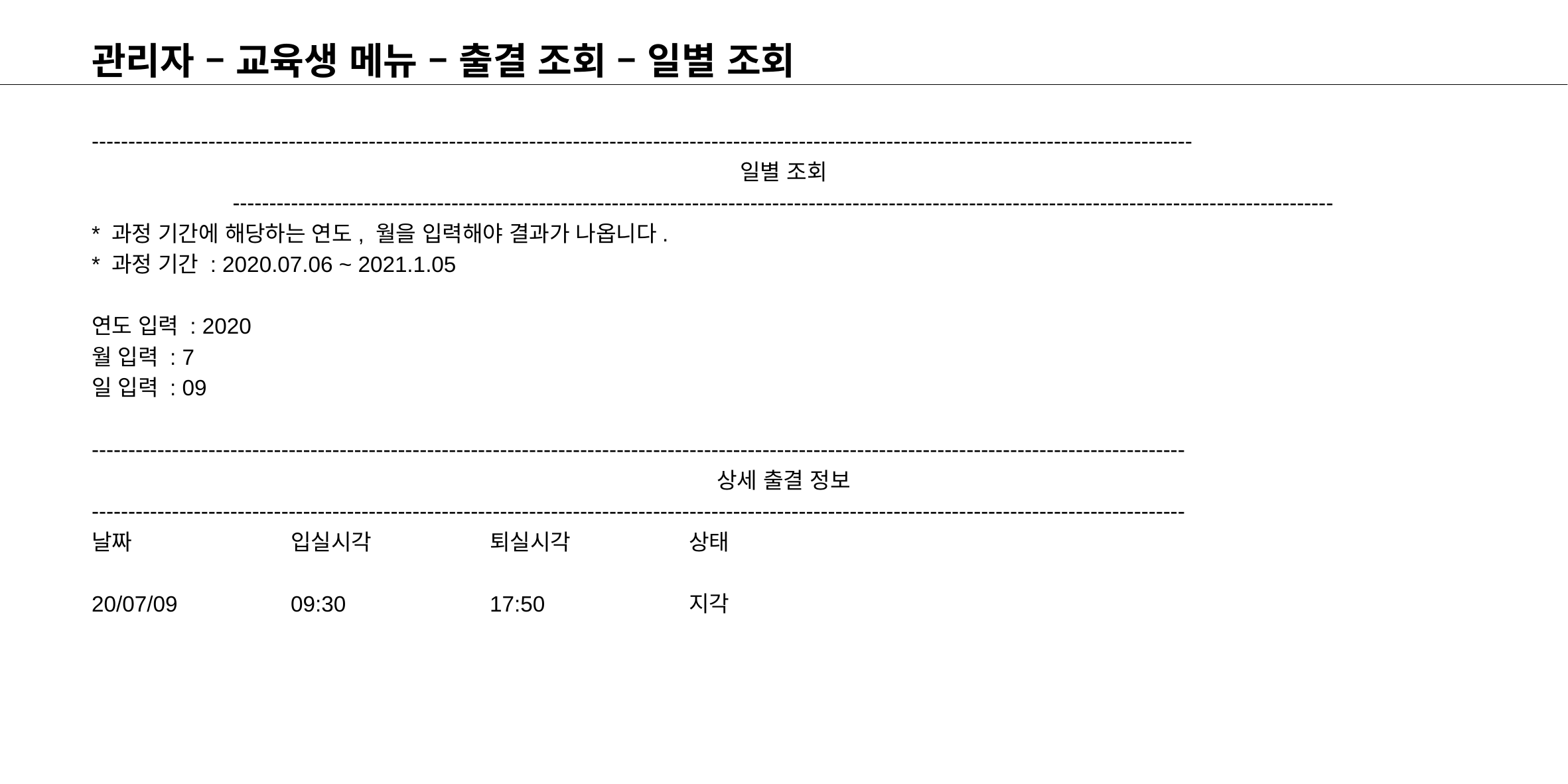

# 관리자 – 교육생 메뉴 – 출결 조회 – 일별 조회
-------------------------------------------------------------------------------------------------------------------------------------------------------
일별 조회
-------------------------------------------------------------------------------------------------------------------------------------------------------
* 과정 기간에 해당하는 연도, 월을 입력해야 결과가 나옵니다.
* 과정 기간 : 2020.07.06 ~ 2021.1.05

연도 입력 : 2020
월 입력 : 7
일 입력 : 09

------------------------------------------------------------------------------------------------------------------------------------------------------
상세 출결 정보
------------------------------------------------------------------------------------------------------------------------------------------------------
날짜		입실시각		퇴실시각		상태

20/07/09		09:30		17:50 		지각